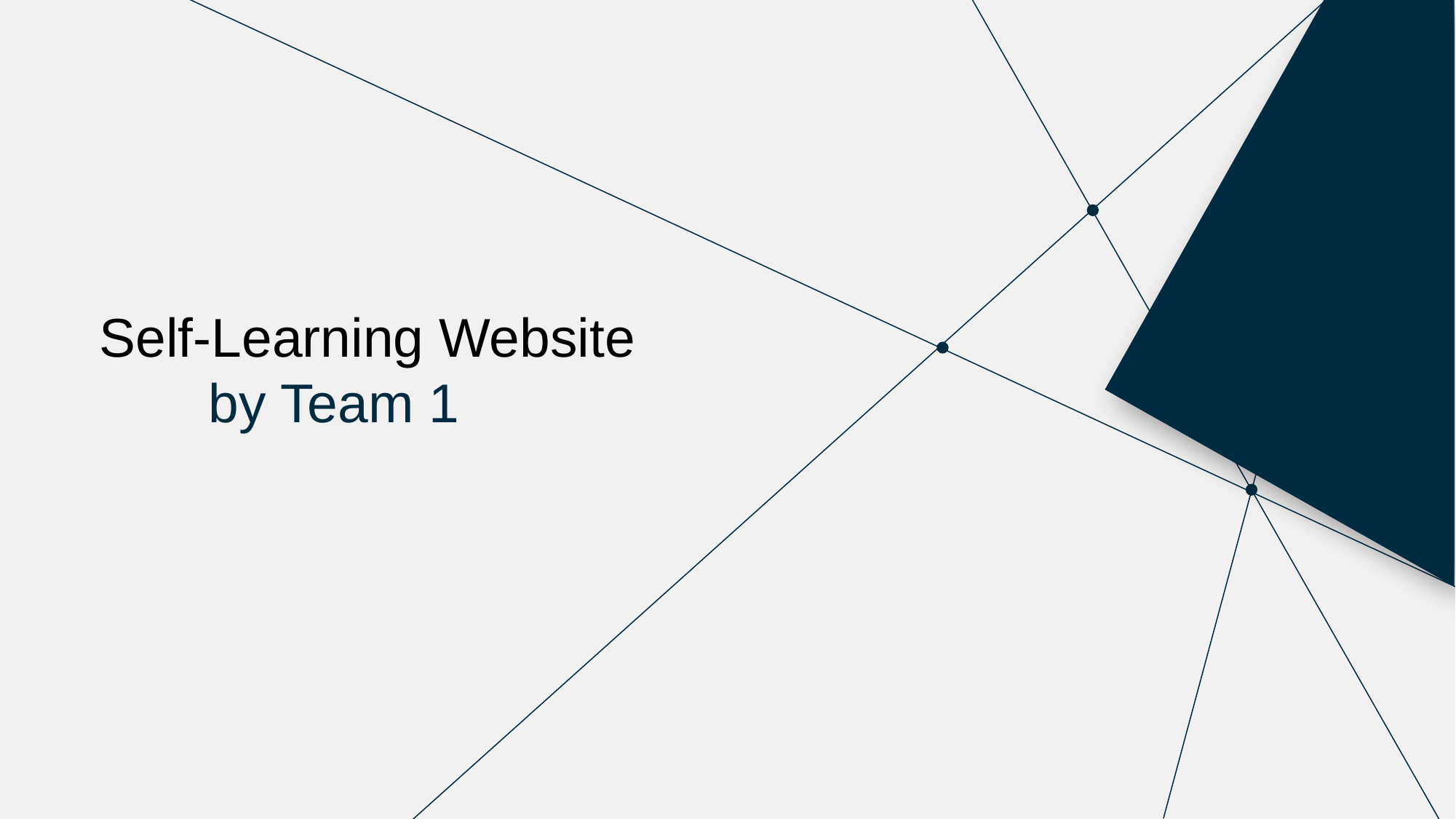

Self-Learning Website
	by Team 1

Fresh business general template
Applicable to enterprise introduction, summary report, sales marketing, chart data
汇报人：优品PPT